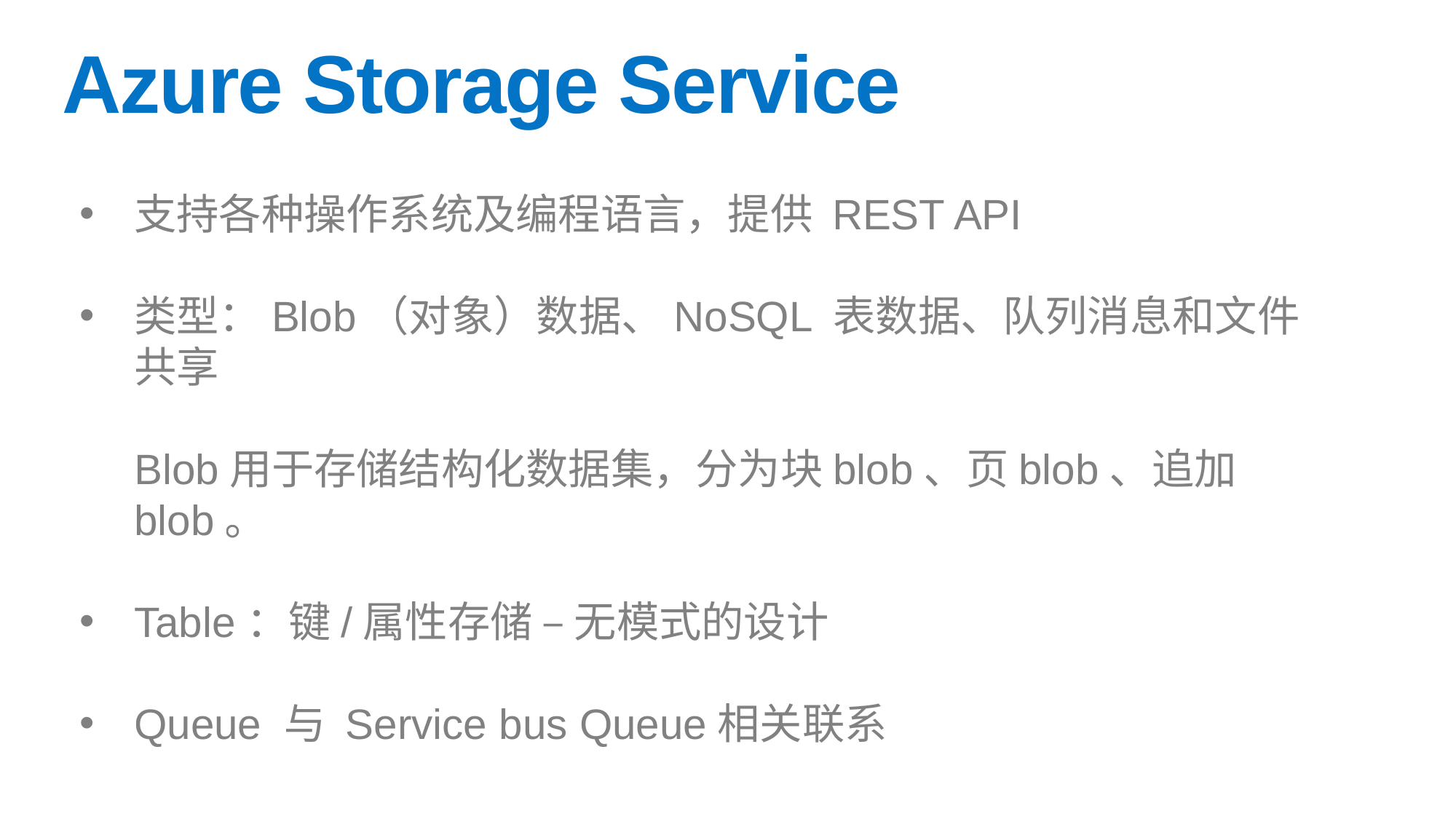

# Azure Storage Service
支持各种操作系统及编程语言，提供 REST API

类型：Blob（对象）数据、NoSQL 表数据、队列消息和文件共享

Blob用于存储结构化数据集，分为块blob、页blob、追加blob。

Table：键/属性存储 – 无模式的设计

Queue 与 Service bus Queue相关联系